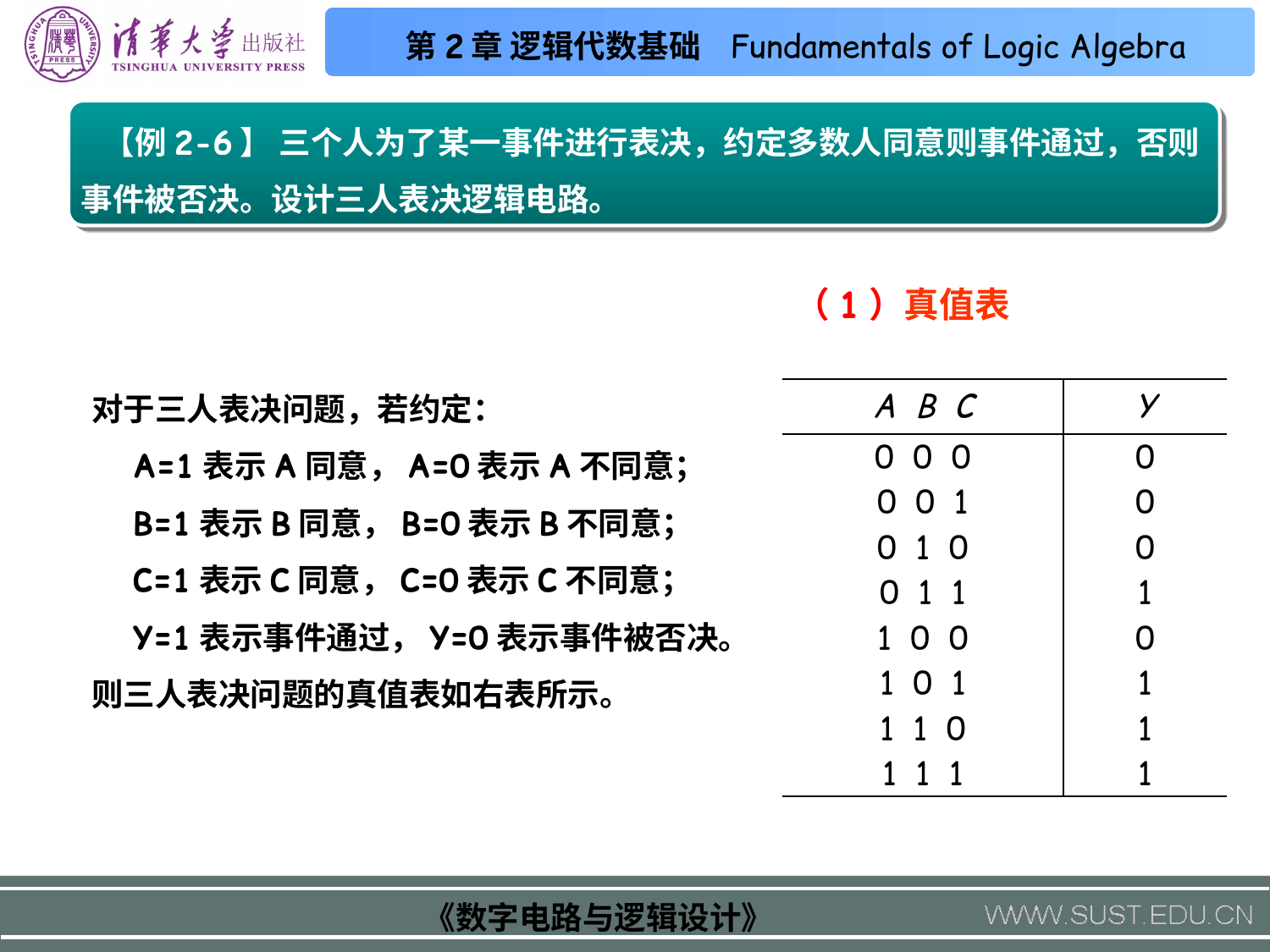

【例2-6】 三个人为了某一事件进行表决，约定多数人同意则事件通过，否则事件被否决。设计三人表决逻辑电路。

（1）真值表
对于三人表决问题，若约定：
   A=1表示A同意，A=0表示A不同意；
   B=1表示B同意，B=0表示B不同意；
   C=1表示C同意，C=0表示C不同意；
   Y=1表示事件通过，Y=0表示事件被否决。
则三人表决问题的真值表如右表所示。
| A B C | Y |
| --- | --- |
| 0 0 0 | 0 |
| 0 0 1 | 0 |
| 0 1 0 | 0 |
| 0 1 1 | 1 |
| 1 0 0 | 0 |
| 1 0 1 | 1 |
| 1 1 0 | 1 |
| 1 1 1 | 1 |